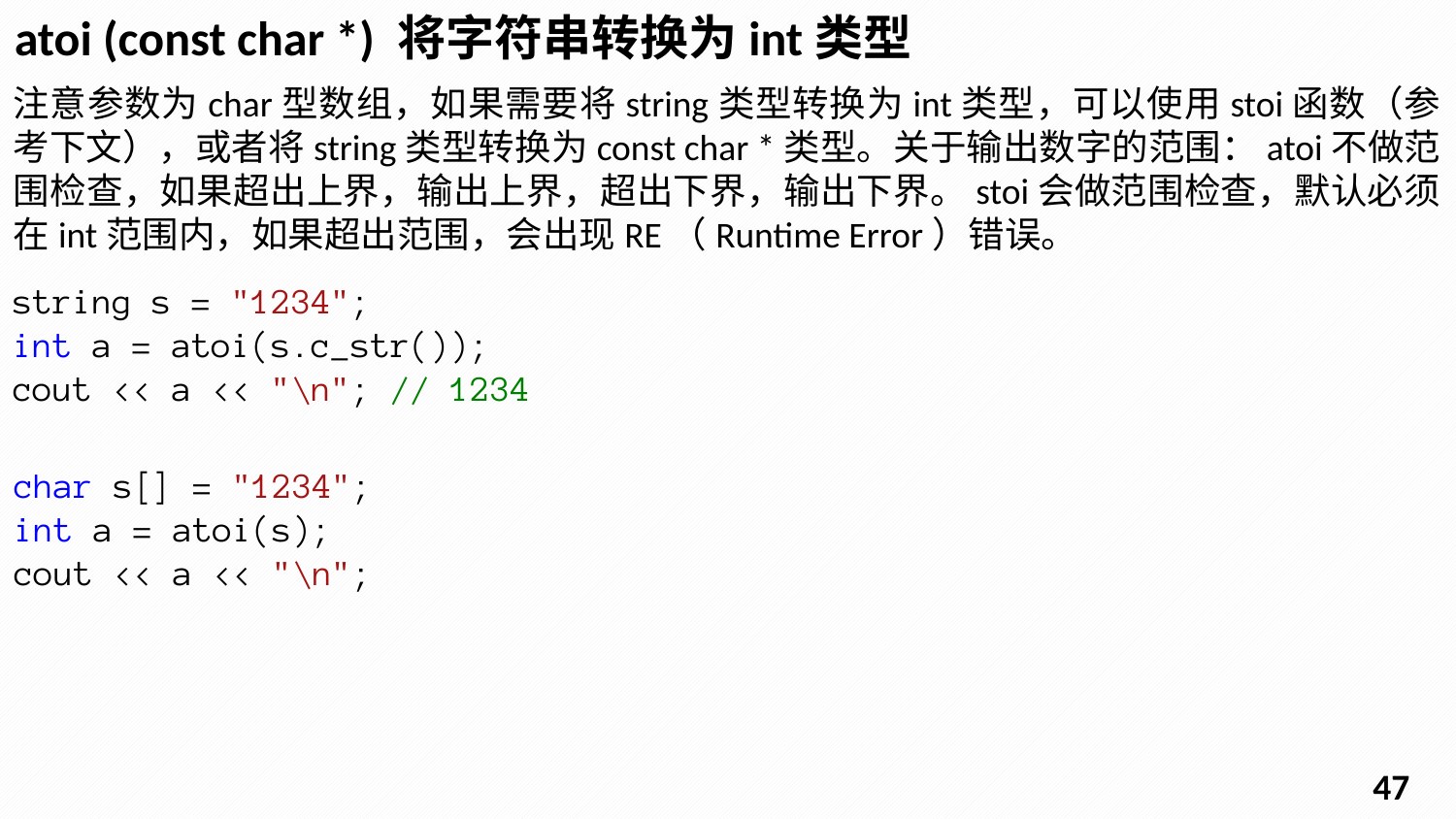

atoi (const char *) 将字符串转换为int类型
注意参数为char型数组，如果需要将string类型转换为int类型，可以使用stoi函数（参考下文），或者将string类型转换为const char *类型。关于输出数字的范围：atoi不做范围检查，如果超出上界，输出上界，超出下界，输出下界。stoi会做范围检查，默认必须在int范围内，如果超出范围，会出现RE（Runtime Error）错误。
string s = "1234";
int a = atoi(s.c_str());
cout << a << "\n"; // 1234
char s[] = "1234";
int a = atoi(s);
cout << a << "\n";
47